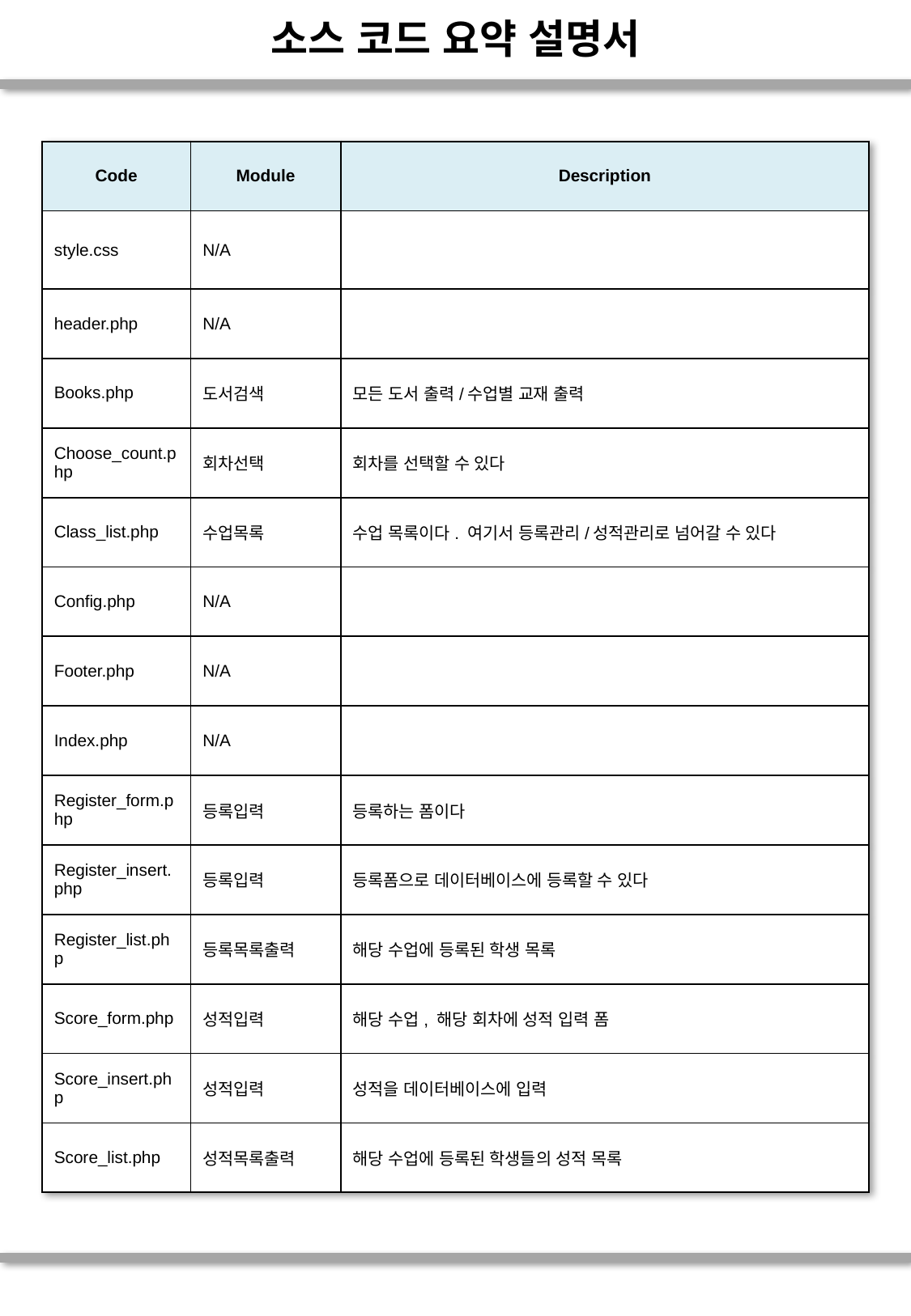

# 소스 코드 요약 설명서
| Code | Module | Description |
| --- | --- | --- |
| style.css | N/A |  |
| header.php | N/A |  |
| Books.php | 도서검색 | 모든 도서 출력/수업별 교재 출력 |
| Choose\_count.php | 회차선택 | 회차를 선택할 수 있다 |
| Class\_list.php | 수업목록 | 수업 목록이다. 여기서 등록관리/성적관리로 넘어갈 수 있다 |
| Config.php | N/A |  |
| Footer.php | N/A |  |
| Index.php | N/A |  |
| Register\_form.php | 등록입력 | 등록하는 폼이다 |
| Register\_insert.php | 등록입력 | 등록폼으로 데이터베이스에 등록할 수 있다 |
| Register\_list.php | 등록목록출력 | 해당 수업에 등록된 학생 목록 |
| Score\_form.php | 성적입력 | 해당 수업, 해당 회차에 성적 입력 폼 |
| Score\_insert.php | 성적입력 | 성적을 데이터베이스에 입력 |
| Score\_list.php | 성적목록출력 | 해당 수업에 등록된 학생들의 성적 목록 |